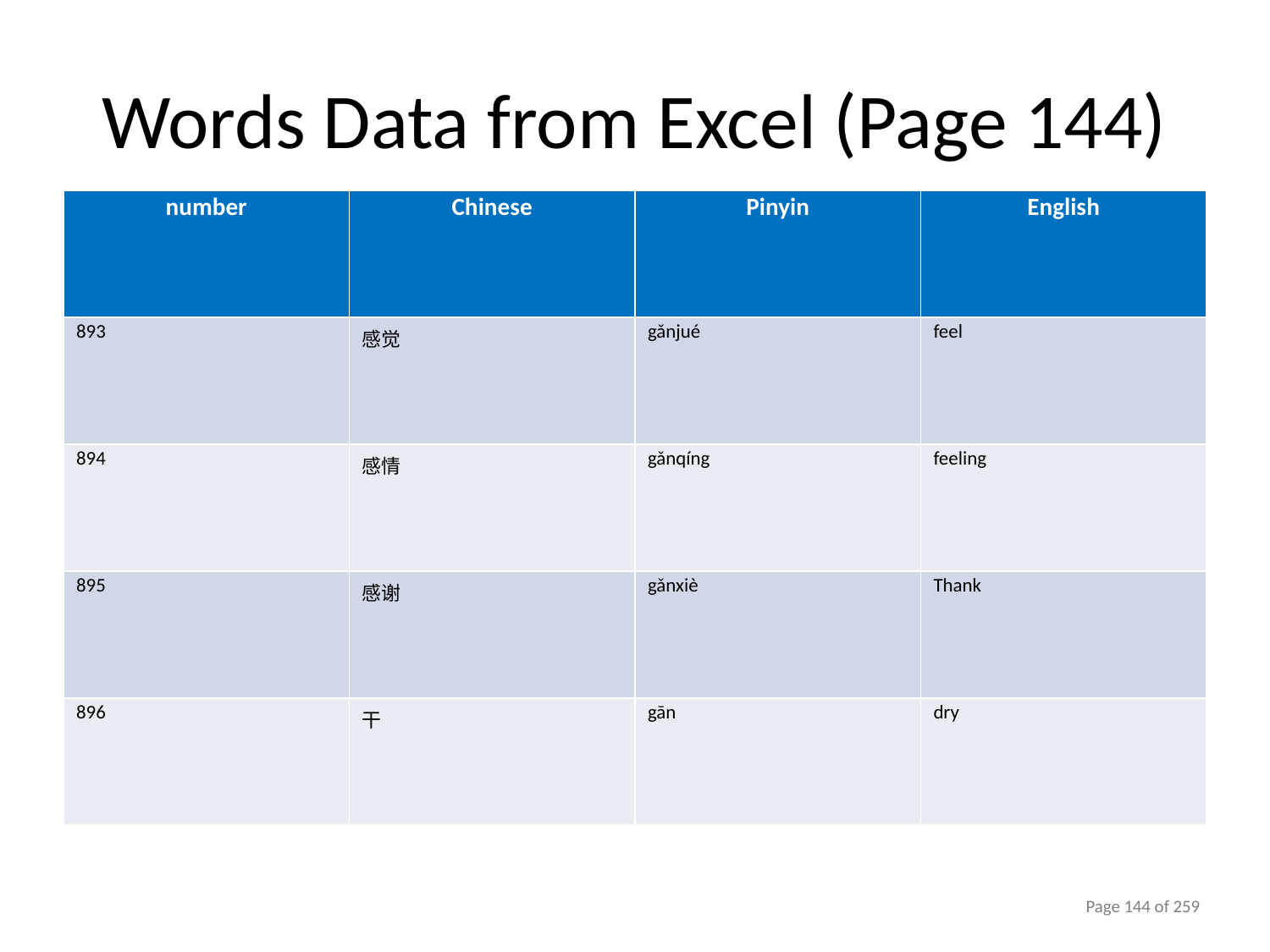

# Words Data from Excel (Page 144)
| number | Chinese | Pinyin | English |
| --- | --- | --- | --- |
| 893 | 感觉 | gǎnjué | feel |
| 894 | 感情 | gǎnqíng | feeling |
| 895 | 感谢 | gǎnxiè | Thank |
| 896 | 干 | gān | dry |

Page 144 of 259